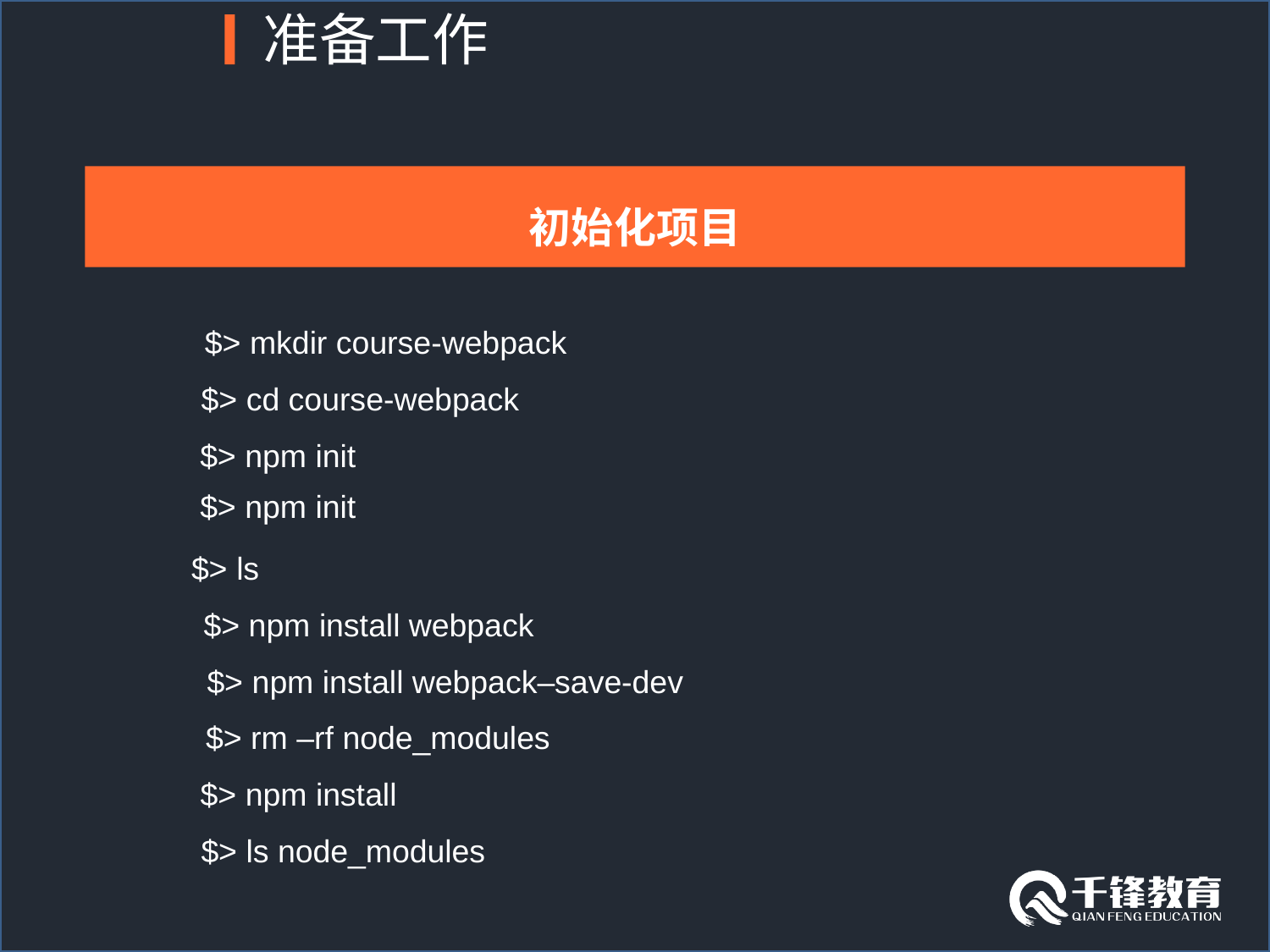

准备工作
初始化项目
$> mkdir course-webpack
$> cd course-webpack
$> npm init
$> npm init
$> ls
$> npm install webpack
$> npm install webpack–save-dev
$> rm –rf node_modules
$> npm install
$> ls node_modules